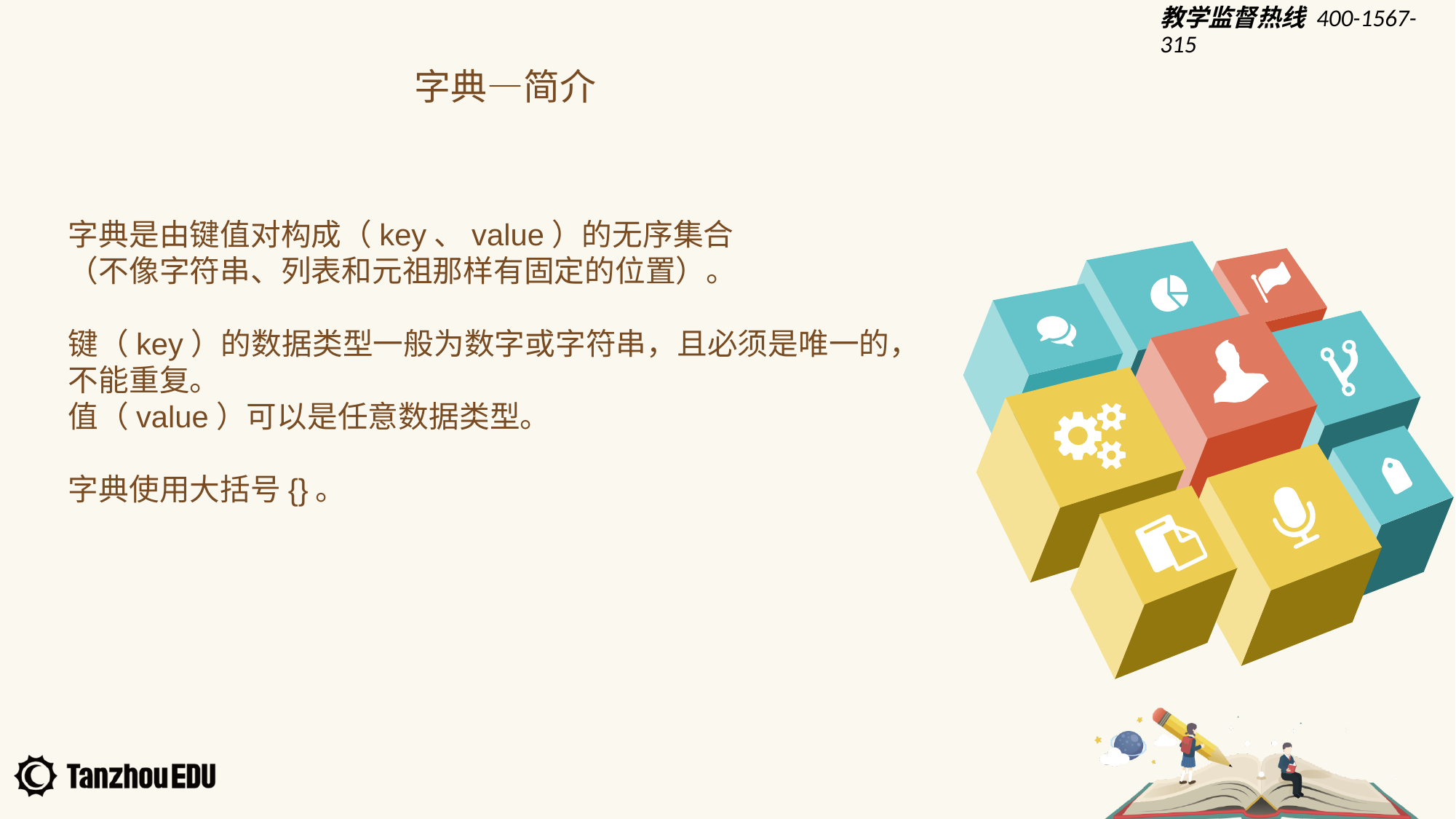

字典—简介
字典是由键值对构成（key、value）的无序集合
（不像字符串、列表和元祖那样有固定的位置）。

键（key）的数据类型一般为数字或字符串，且必须是唯一的，不能重复。
值（value）可以是任意数据类型。

字典使用大括号{}。